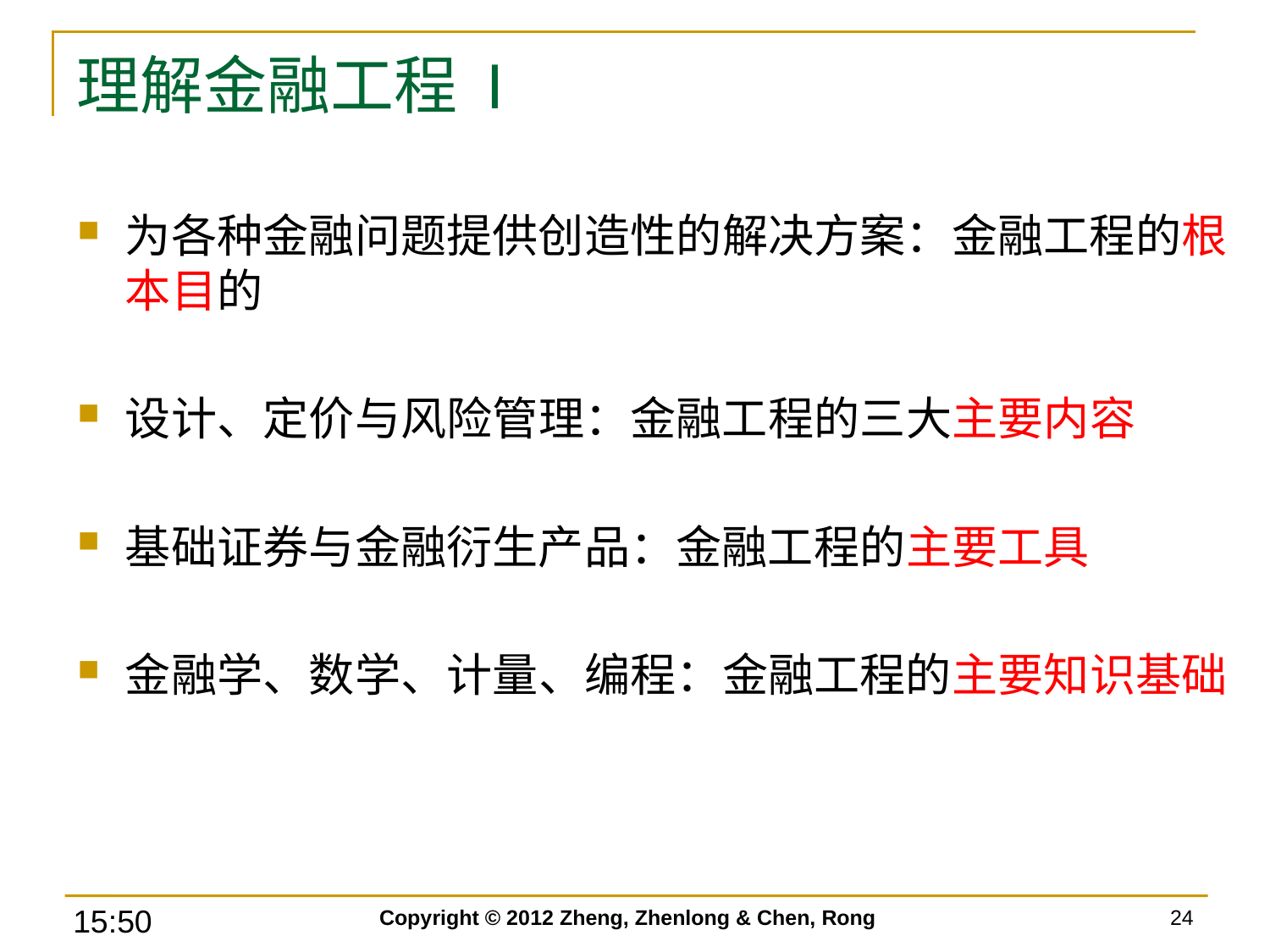

# 理解金融工程 I

为各种金融问题提供创造性的解决方案：金融工程的根本目的

设计、定价与风险管理：金融工程的三大主要内容

基础证券与金融衍生产品：金融工程的主要工具

金融学、数学、计量、编程：金融工程的主要知识基础

Copyright © 2012 Zheng, Zhenlong & Chen, Rong
24